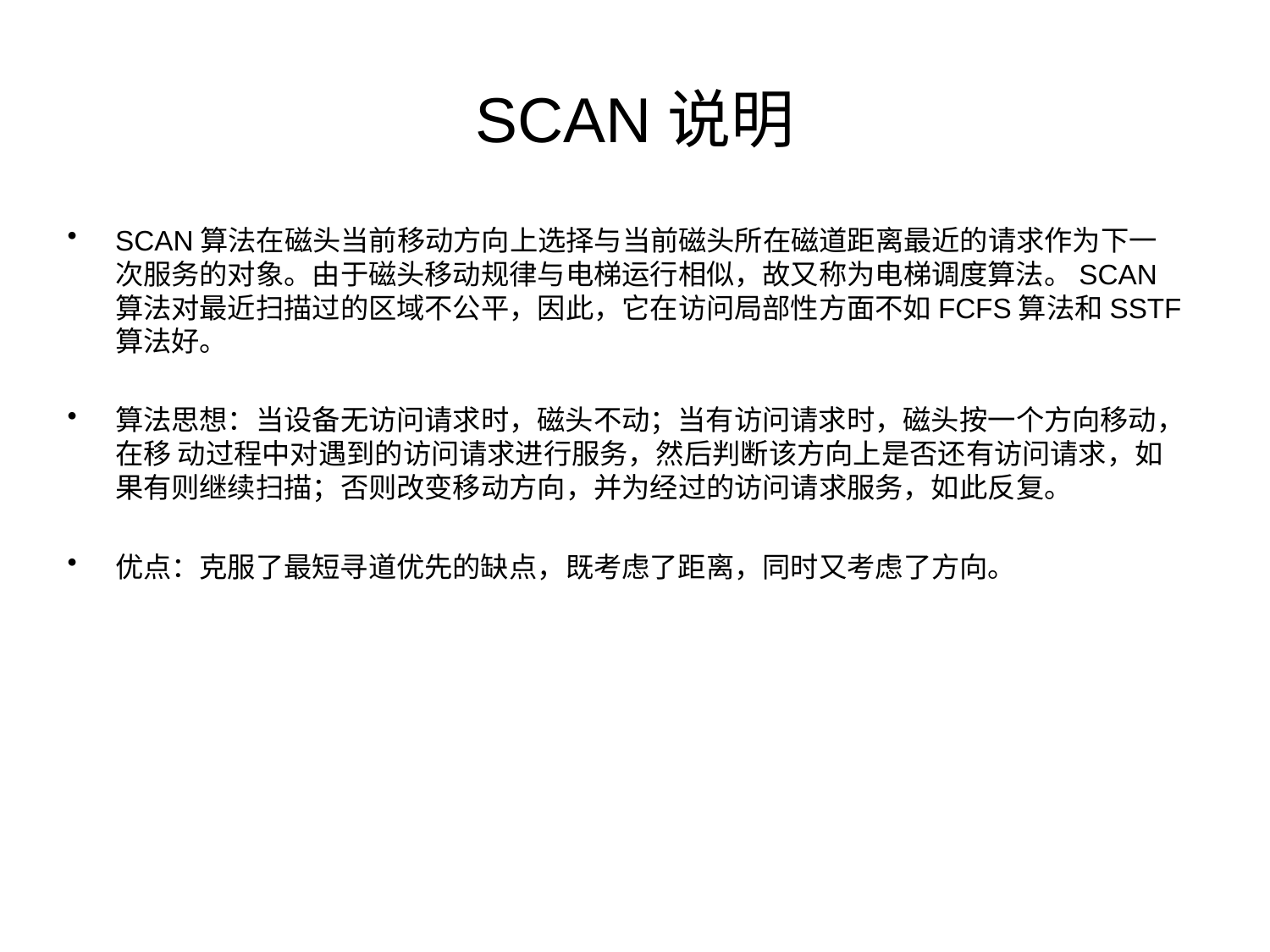

# SCAN说明
SCAN算法在磁头当前移动方向上选择与当前磁头所在磁道距离最近的请求作为下一次服务的对象。由于磁头移动规律与电梯运行相似，故又称为电梯调度算法。SCAN算法对最近扫描过的区域不公平，因此，它在访问局部性方面不如FCFS算法和SSTF算法好。

算法思想：当设备无访问请求时，磁头不动；当有访问请求时，磁头按一个方向移动，在移 动过程中对遇到的访问请求进行服务，然后判断该方向上是否还有访问请求，如果有则继续扫描；否则改变移动方向，并为经过的访问请求服务，如此反复。

优点：克服了最短寻道优先的缺点，既考虑了距离，同时又考虑了方向。